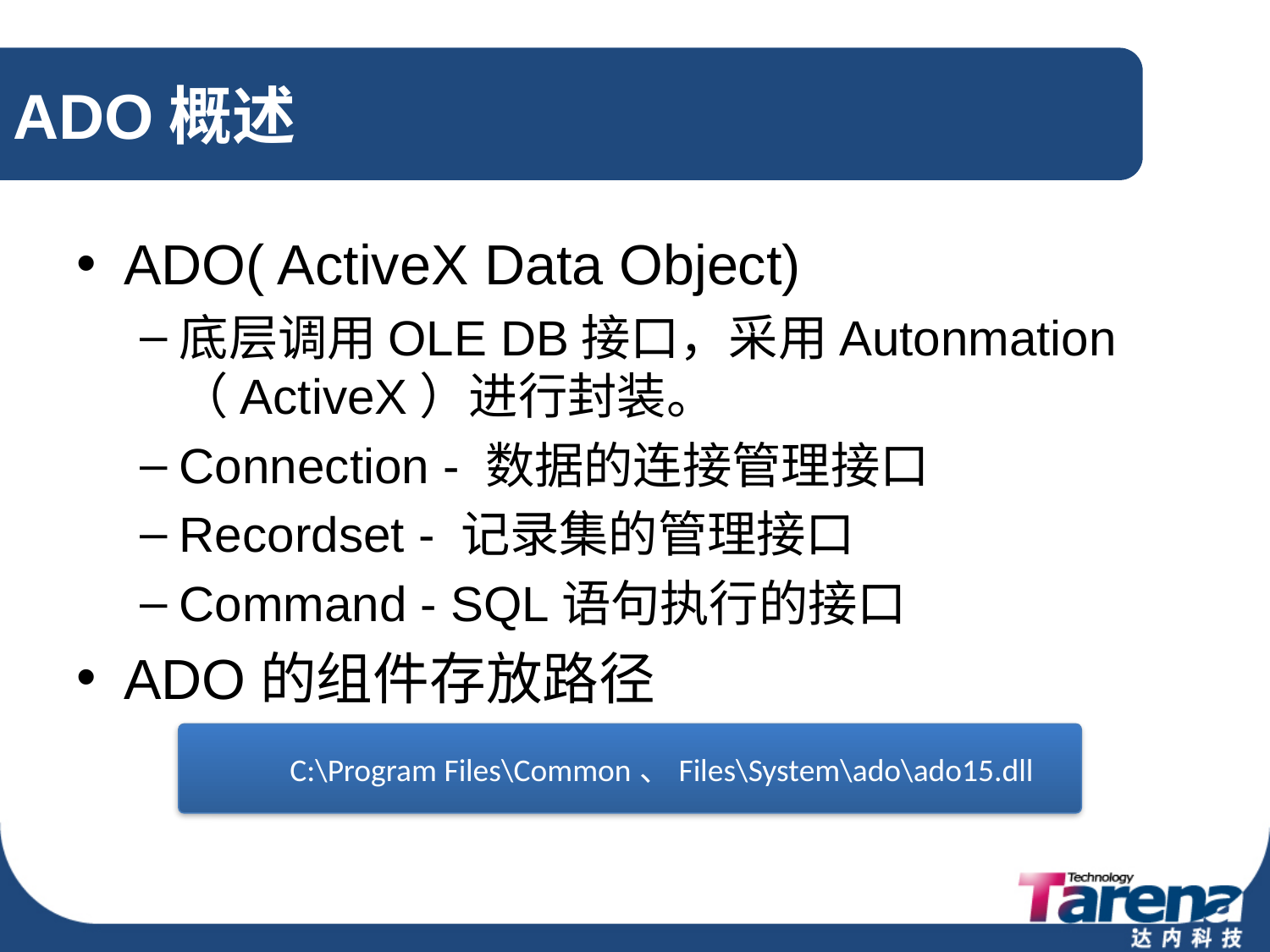

# ADO概述
ADO( ActiveX Data Object)
底层调用OLE DB接口，采用Autonmation（ActiveX）进行封装。
Connection - 数据的连接管理接口
Recordset - 记录集的管理接口
Command - SQL语句执行的接口
ADO的组件存放路径

C:\Program Files\Common、Files\System\ado\ado15.dll